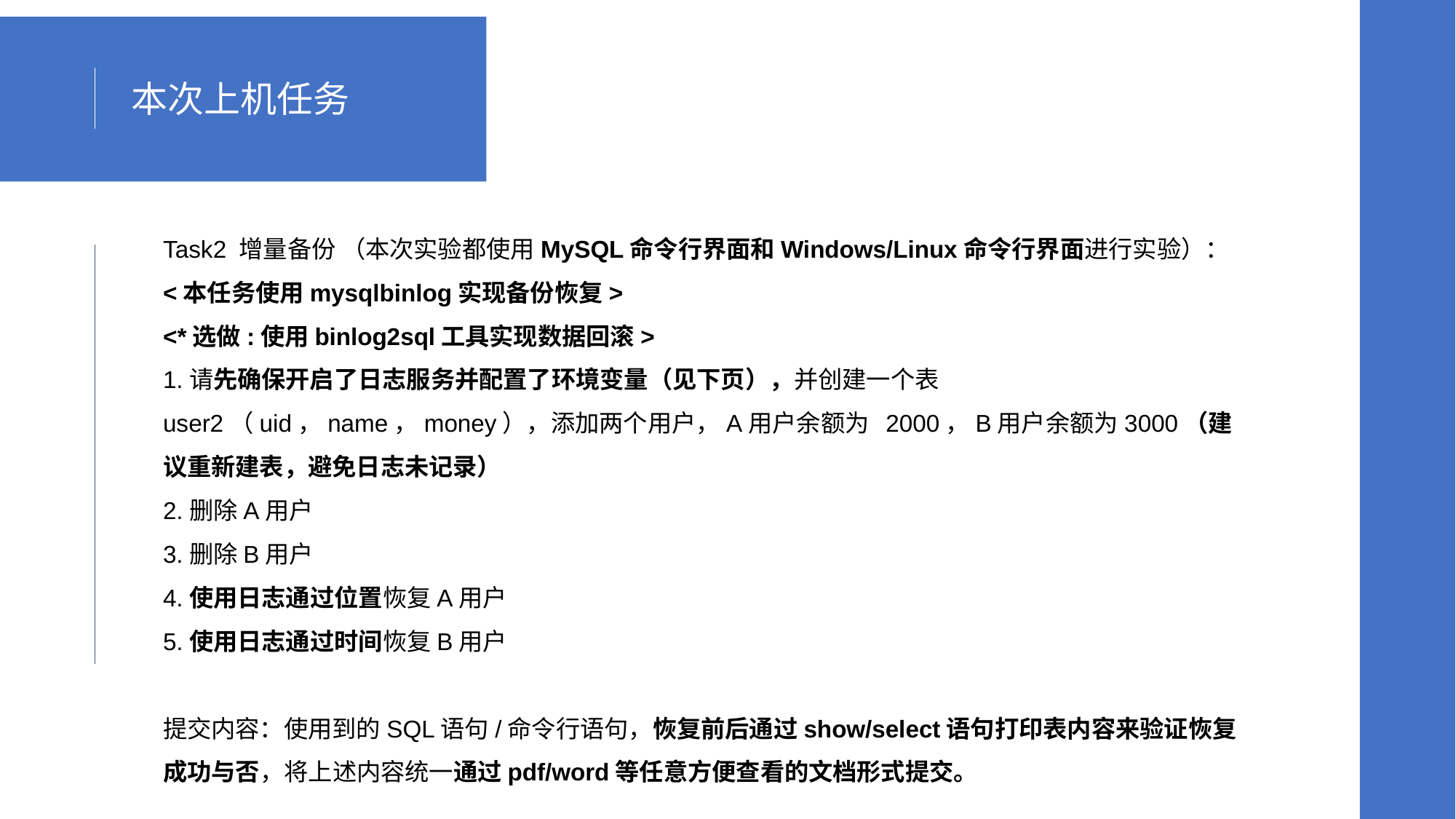

本次上机任务
Task2 增量备份 （本次实验都使用MySQL命令行界面和Windows/Linux命令行界面进行实验）：
<本任务使用mysqlbinlog实现备份恢复>
<*选做:使用binlog2sql工具实现数据回滚>
1.请先确保开启了日志服务并配置了环境变量（见下页），并创建一个表user2（uid，name，money），添加两个用户，A用户余额为  2000，B用户余额为3000（建议重新建表，避免日志未记录）
2.删除A用户
3.删除B用户
4.使用日志通过位置恢复A用户
5.使用日志通过时间恢复B用户

提交内容：使用到的SQL语句/命令行语句，恢复前后通过show/select语句打印表内容来验证恢复成功与否，将上述内容统一通过pdf/word等任意方便查看的文档形式提交。